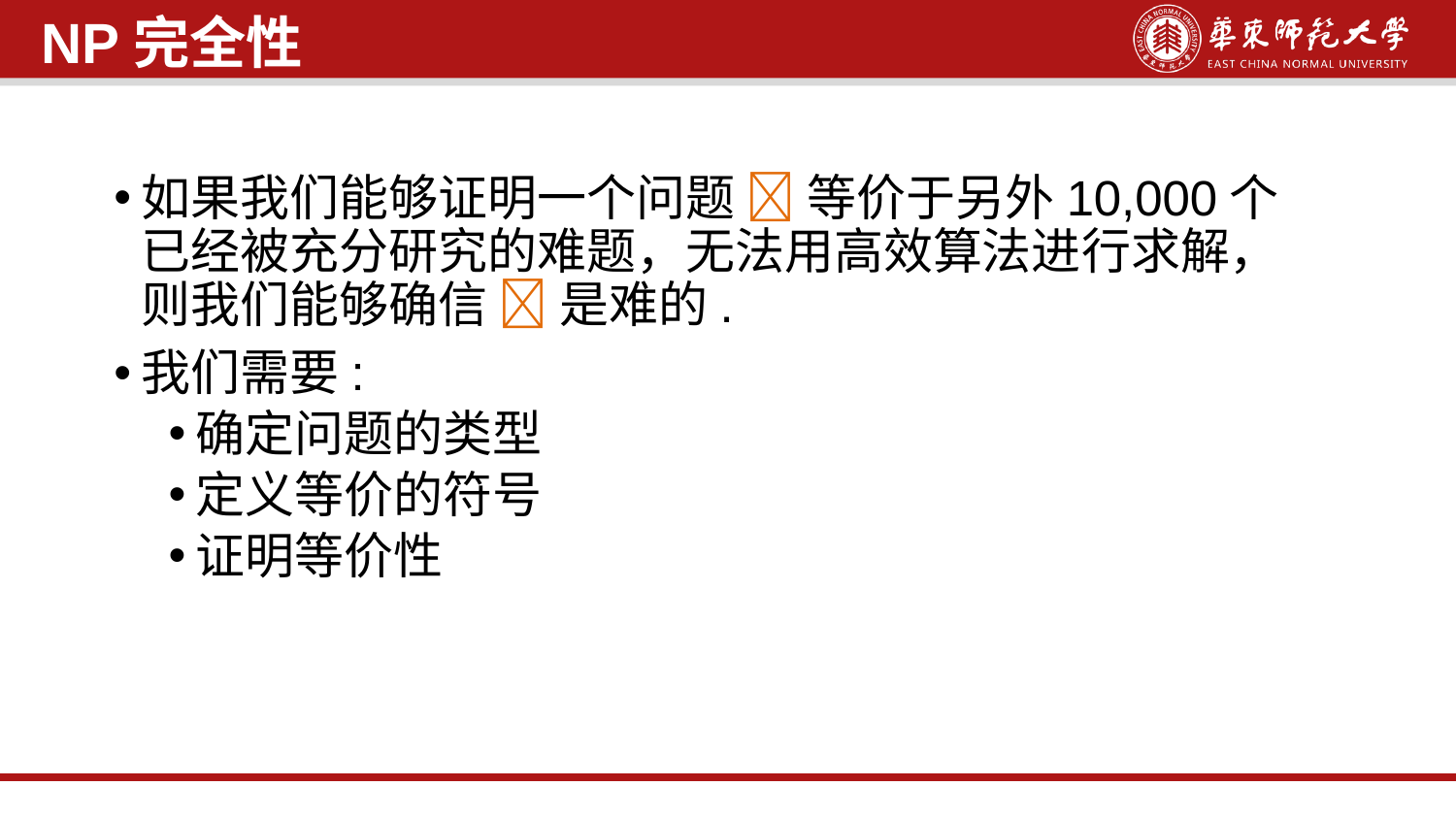

NP完全性
如果我们能够证明一个问题 Π 等价于另外10,000个已经被充分研究的难题，无法用高效算法进行求解，则我们能够确信 Π 是难的.
我们需要:
确定问题的类型
定义等价的符号
证明等价性